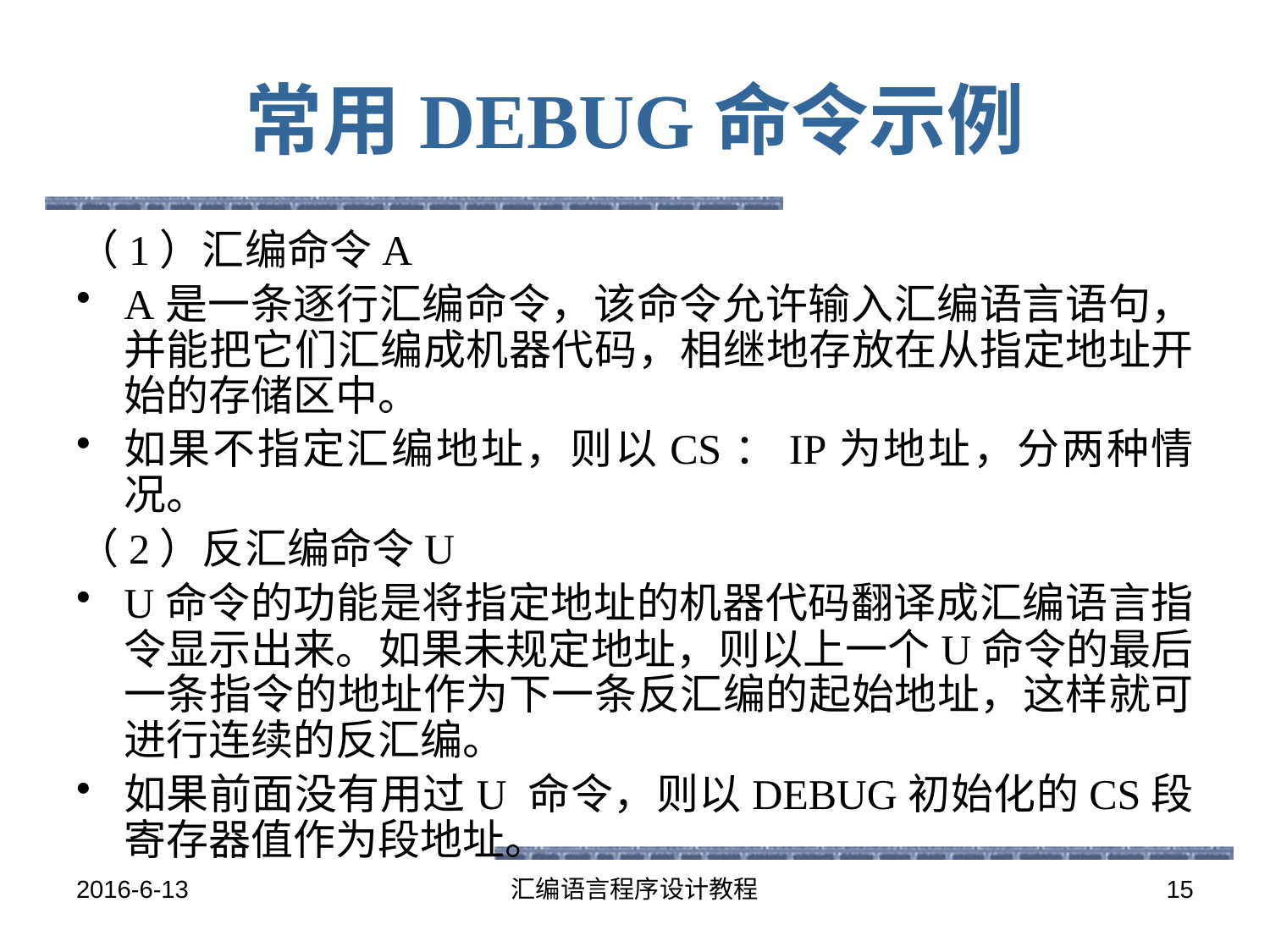

# 常用DEBUG命令示例
（1）汇编命令A
A是一条逐行汇编命令，该命令允许输入汇编语言语句，并能把它们汇编成机器代码，相继地存放在从指定地址开始的存储区中。
如果不指定汇编地址，则以CS：IP为地址，分两种情况。
（2）反汇编命令U
U命令的功能是将指定地址的机器代码翻译成汇编语言指令显示出来。如果未规定地址，则以上一个U命令的最后一条指令的地址作为下一条反汇编的起始地址，这样就可进行连续的反汇编。
如果前面没有用过U 命令，则以DEBUG初始化的CS段寄存器值作为段地址。
2016-6-13
汇编语言程序设计教程
15